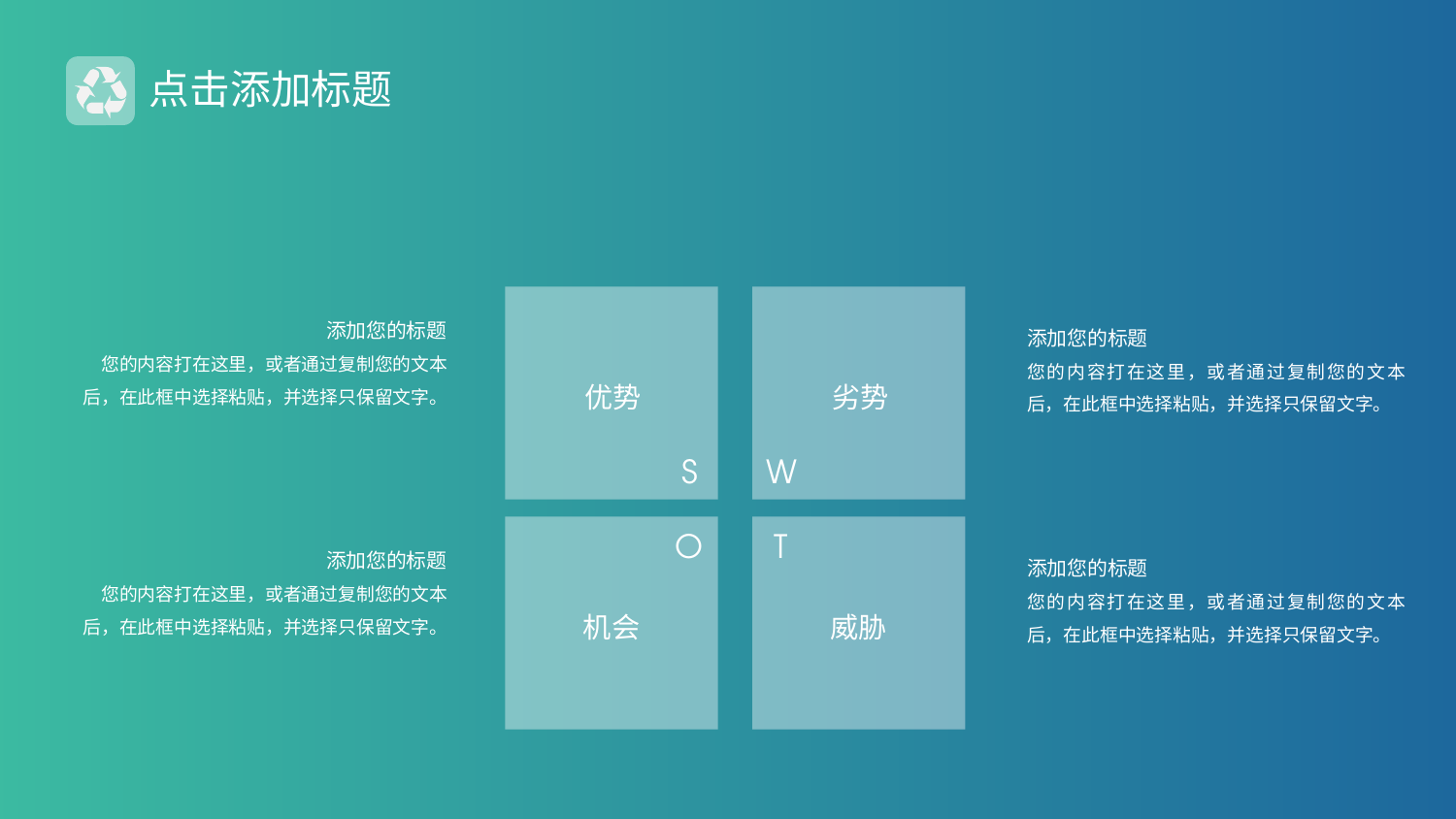

点击添加标题

优势
S

劣势
W
添加您的标题
您的内容打在这里，或者通过复制您的文本后，在此框中选择粘贴，并选择只保留文字。
添加您的标题
您的内容打在这里，或者通过复制您的文本后，在此框中选择粘贴，并选择只保留文字。

O
机会

T
威胁
添加您的标题
您的内容打在这里，或者通过复制您的文本后，在此框中选择粘贴，并选择只保留文字。
添加您的标题
您的内容打在这里，或者通过复制您的文本后，在此框中选择粘贴，并选择只保留文字。